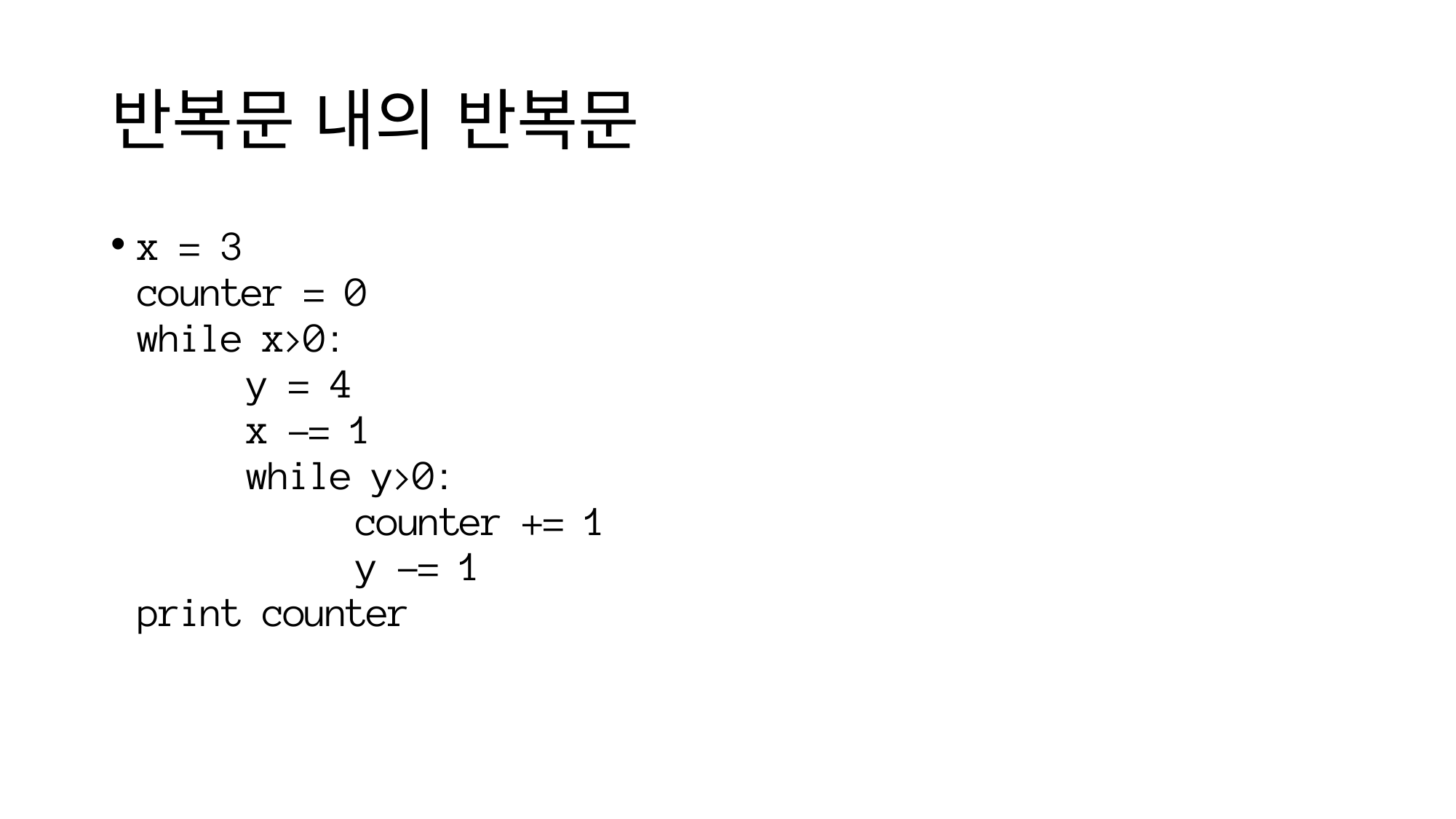

# 반복문 내의 반복문
x = 3
counter = 0
while x>0:
	y = 4
	x -= 1
	while y>0:
		counter += 1
		y -= 1
print counter